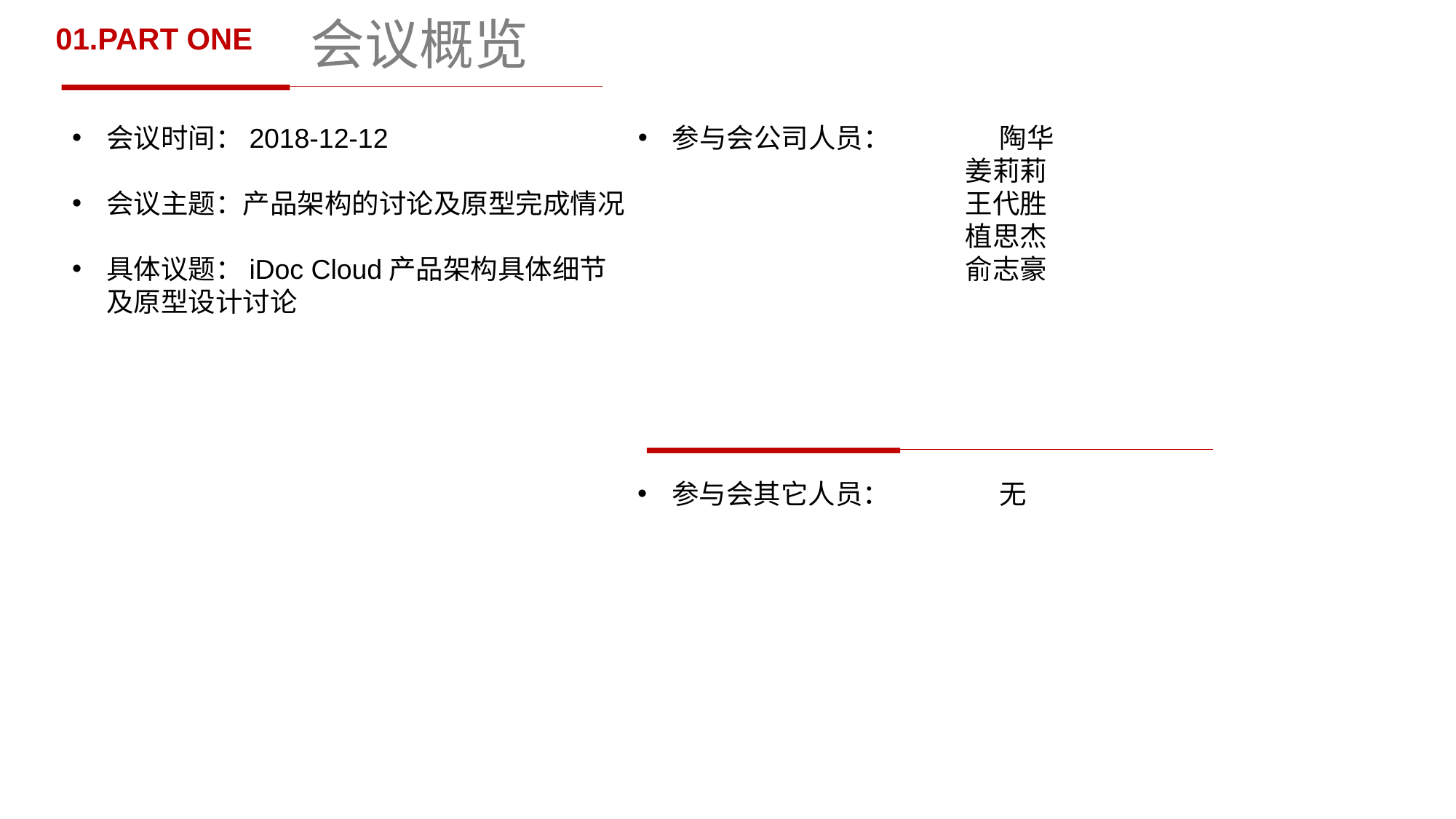

# 会议概览
01.PART ONE

会议时间：2018-12-12

会议主题：产品架构的讨论及原型完成情况

具体议题：iDoc Cloud产品架构具体细节及原型设计讨论
参与会公司人员：	陶华
姜莉莉
王代胜
植思杰
俞志豪
参与会其它人员：	无